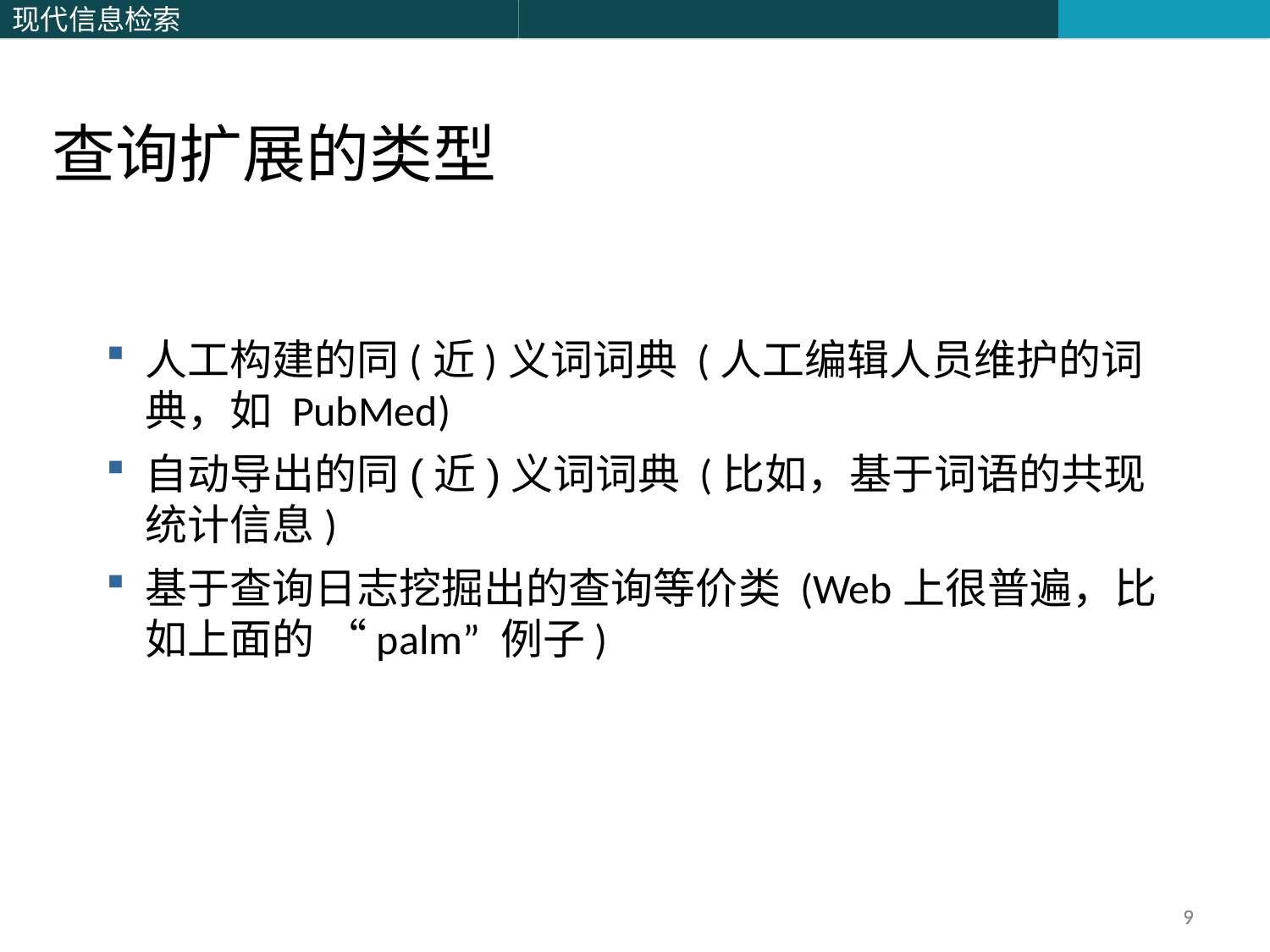

查询扩展的类型
人工构建的同(近)义词词典 (人工编辑人员维护的词典，如 PubMed)
自动导出的同(近)义词词典 (比如，基于词语的共现统计信息)
基于查询日志挖掘出的查询等价类 (Web上很普遍，比如上面的 “palm” 例子)
9
9